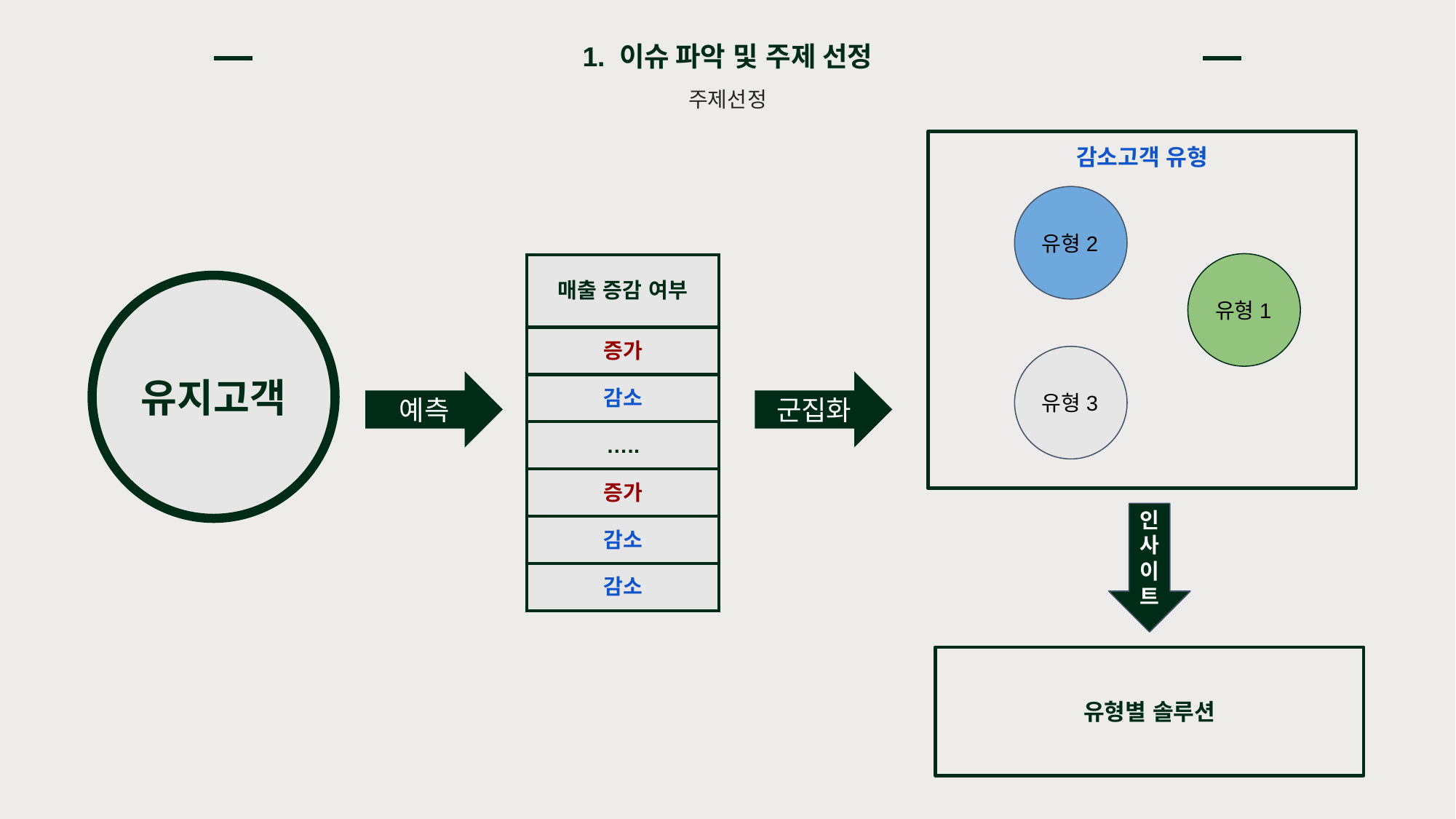

1. 이슈 파악 및 주제 선정
주제선정
감소고객 유형
유형2
유형1
| 매출 증감 여부 |
| --- |
| 증가 |
| 감소 |
| ….. |
| 증가 |
| 감소 |
| 감소 |

유형3
유지고객
예측
군집화
인사이트
유형별 솔루션